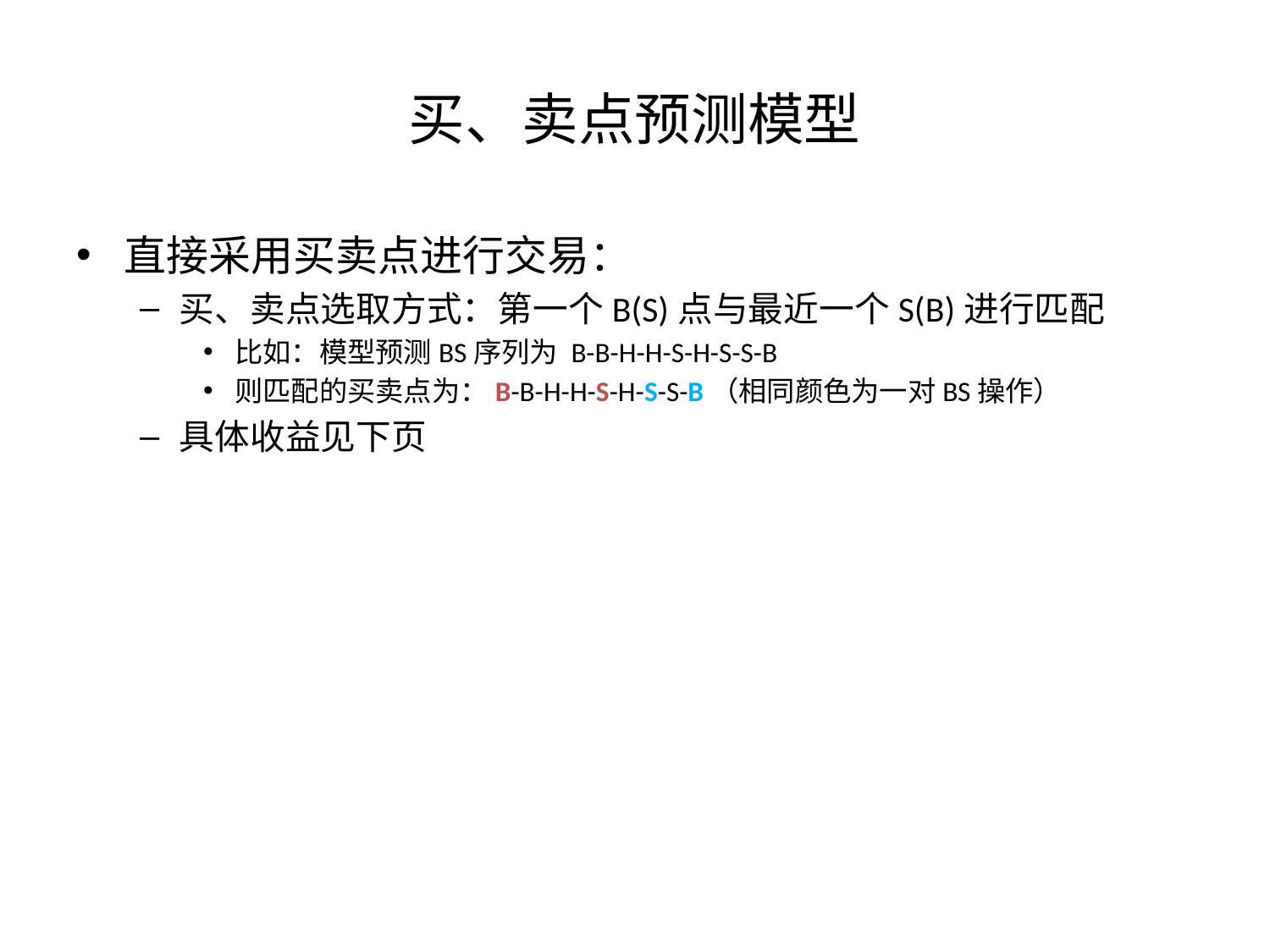

# 买、卖点预测模型
直接采用买卖点进行交易：
买、卖点选取方式：第一个B(S)点与最近一个S(B)进行匹配
比如：模型预测BS序列为 B-B-H-H-S-H-S-S-B
则匹配的买卖点为：B-B-H-H-S-H-S-S-B（相同颜色为一对BS操作）
具体收益见下页